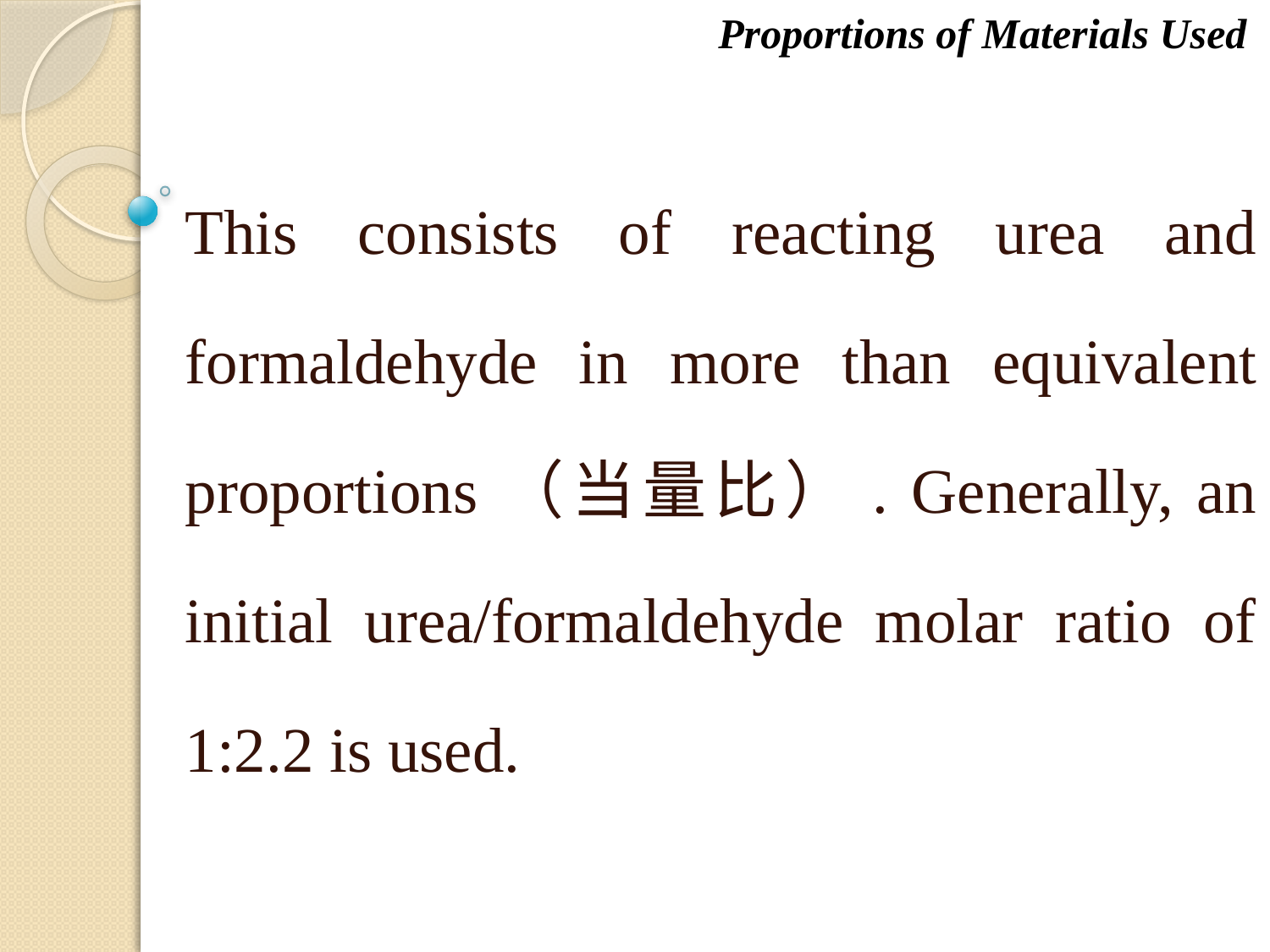

Proportions of Materials Used
This consists of reacting urea and formaldehyde in more than equivalent proportions（当量比）. Generally, an initial urea/formaldehyde molar ratio of 1:2.2 is used.